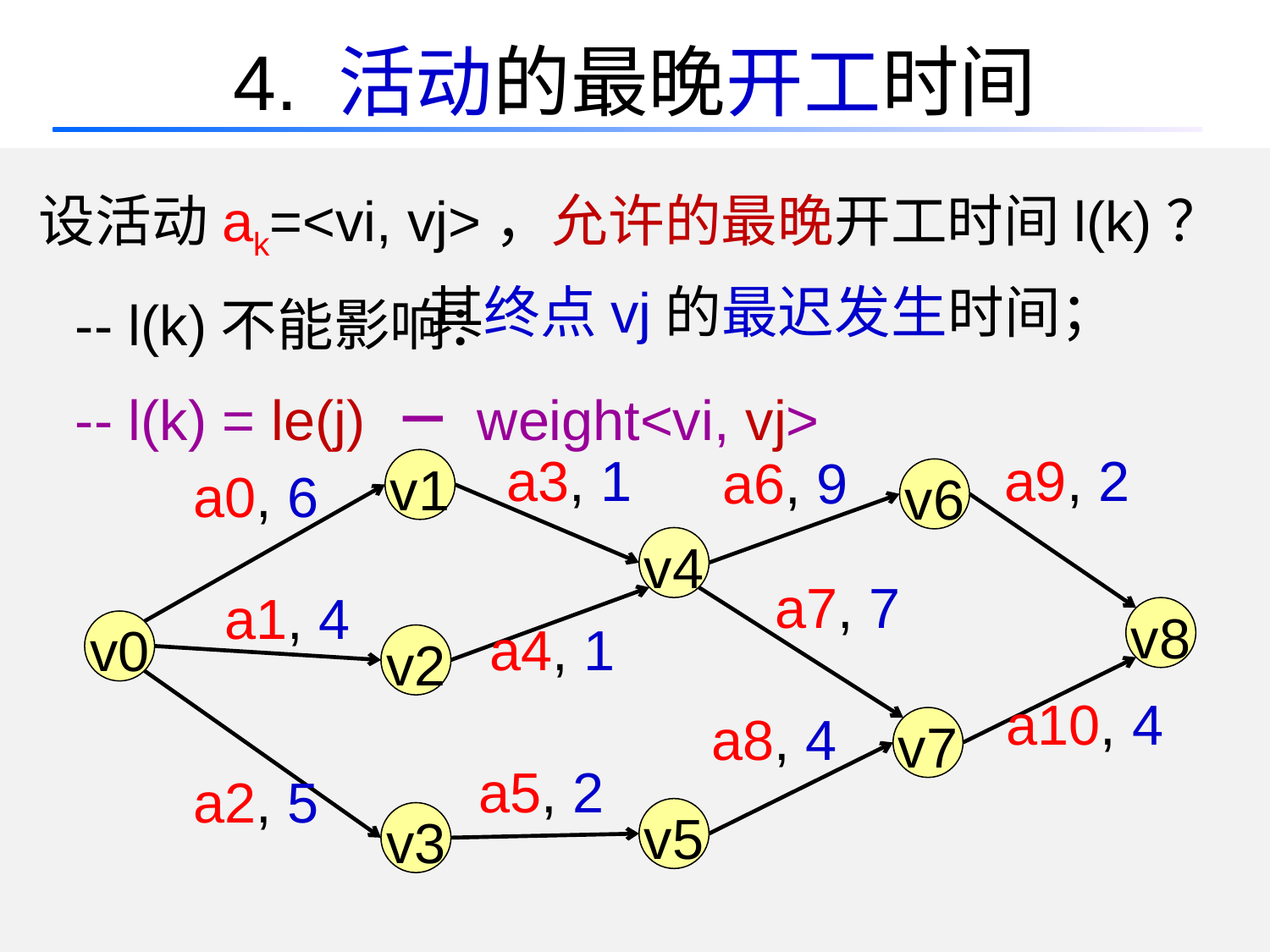

# 4. 活动的最晚开工时间

 设活动ak=<vi, vj>，允许的最晚开工时间l(k)？
    -- l(k)不能影响：
    -- l(k) = le(j) － weight<vi, vj>
其终点vj的最迟发生时间；
a3, 1
a9, 2
a6, 9
v1
a0, 6
v6
v4
a7, 7
a1, 4
v8
a4, 1
v0
v2
a10, 4
a8, 4
v7
a5, 2
a2, 5
v5
v3